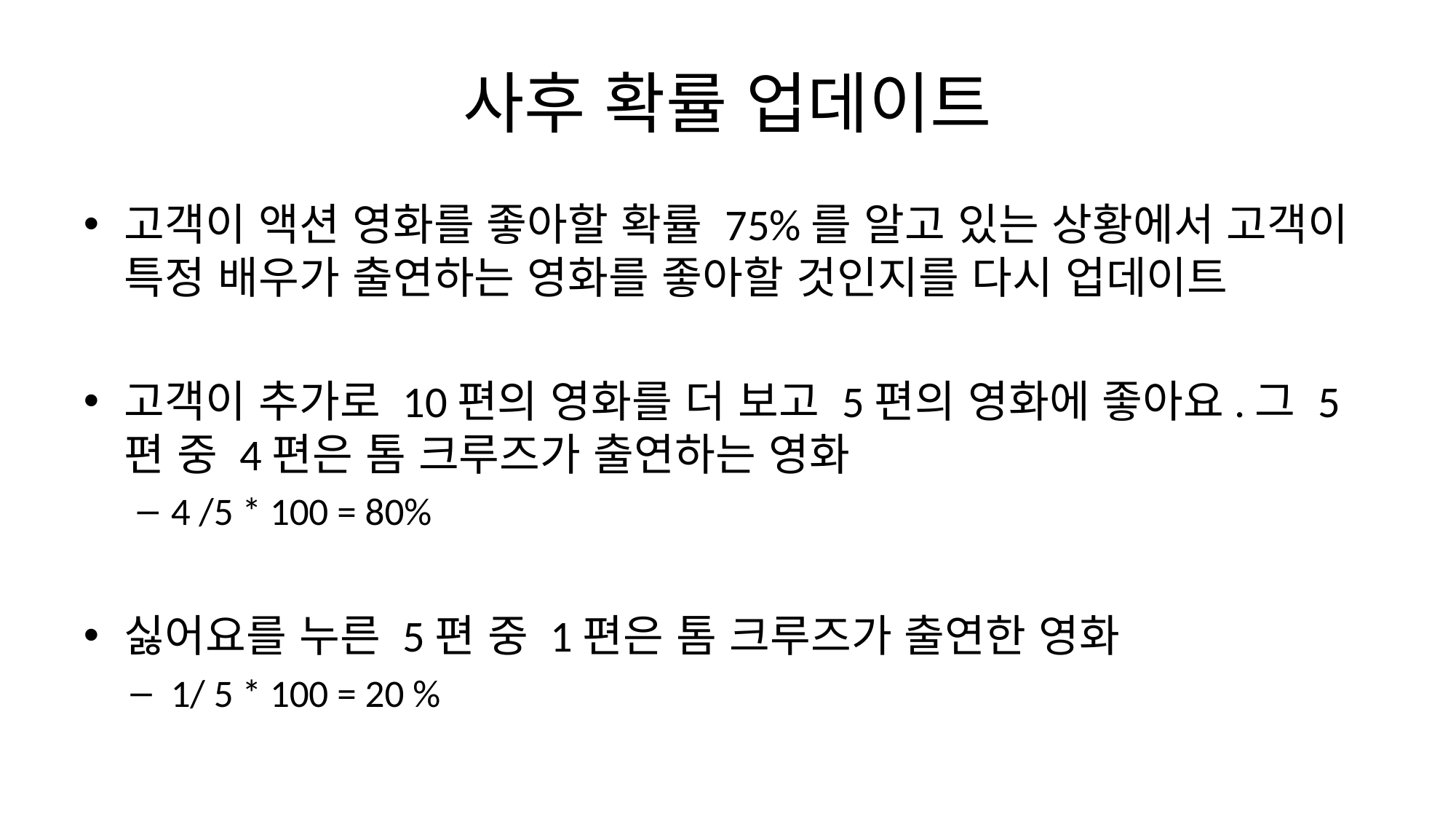

# 사후 확률 업데이트
고객이 액션 영화를 좋아할 확률 75%를 알고 있는 상황에서 고객이 특정 배우가 출연하는 영화를 좋아할 것인지를 다시 업데이트

고객이 추가로 10편의 영화를 더 보고 5편의 영화에 좋아요.그 5편 중 4편은 톰 크루즈가 출연하는 영화
4 /5 * 100 = 80%

싫어요를 누른 5편 중 1편은 톰 크루즈가 출연한 영화
1/ 5 * 100 = 20 %